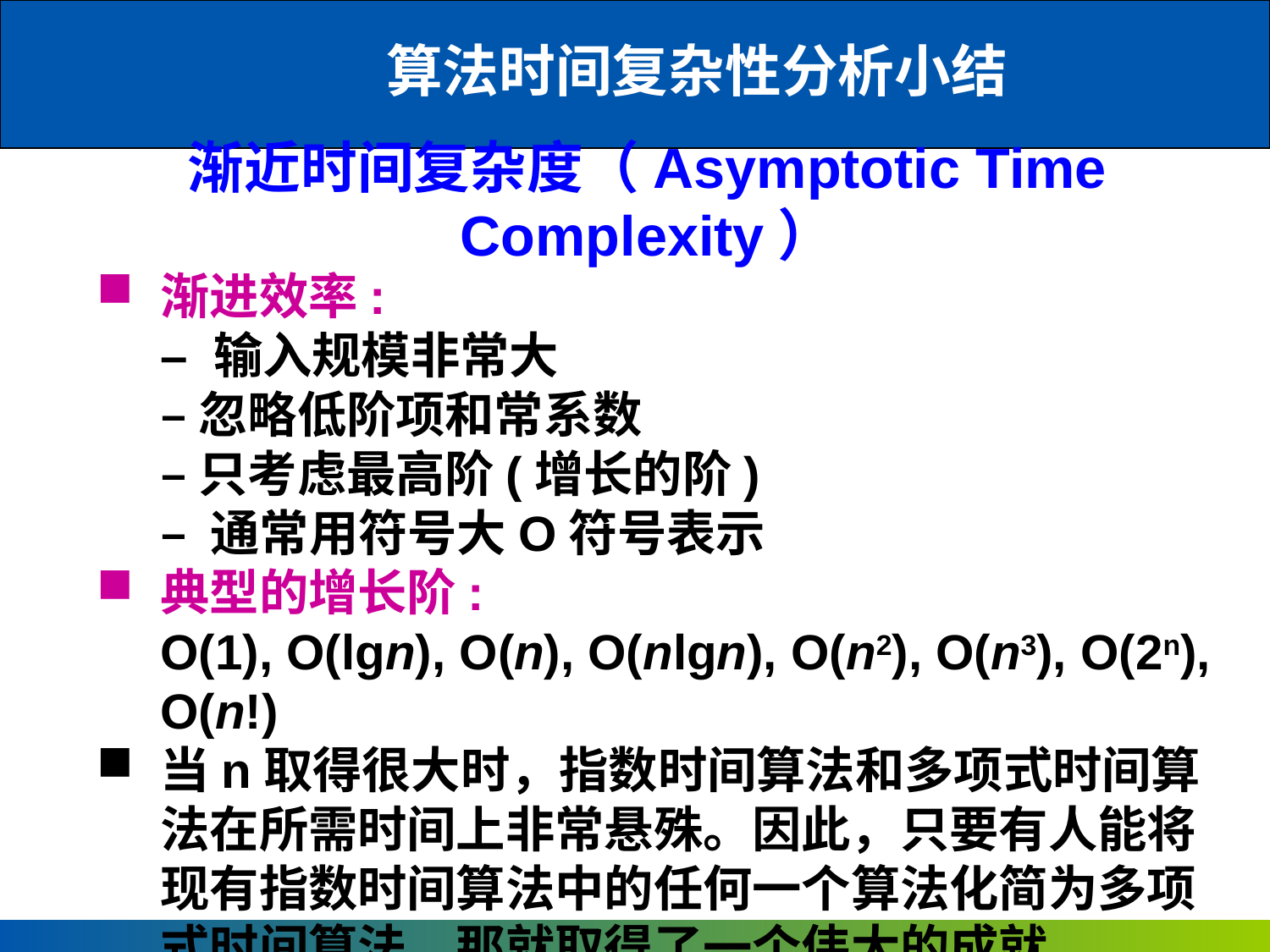

算法时间复杂性分析小结
渐近时间复杂度（Asymptotic Time Complexity）
渐进效率:
– 输入规模非常大
– 忽略低阶项和常系数
– 只考虑最高阶(增长的阶)
– 通常用符号大O符号表示
典型的增长阶:
O(1), O(lgn), O(n), O(nlgn), O(n2), O(n3), O(2n), O(n!)
当n取得很大时，指数时间算法和多项式时间算法在所需时间上非常悬殊。因此，只要有人能将现有指数时间算法中的任何一个算法化简为多项式时间算法，那就取得了一个伟大的成就。